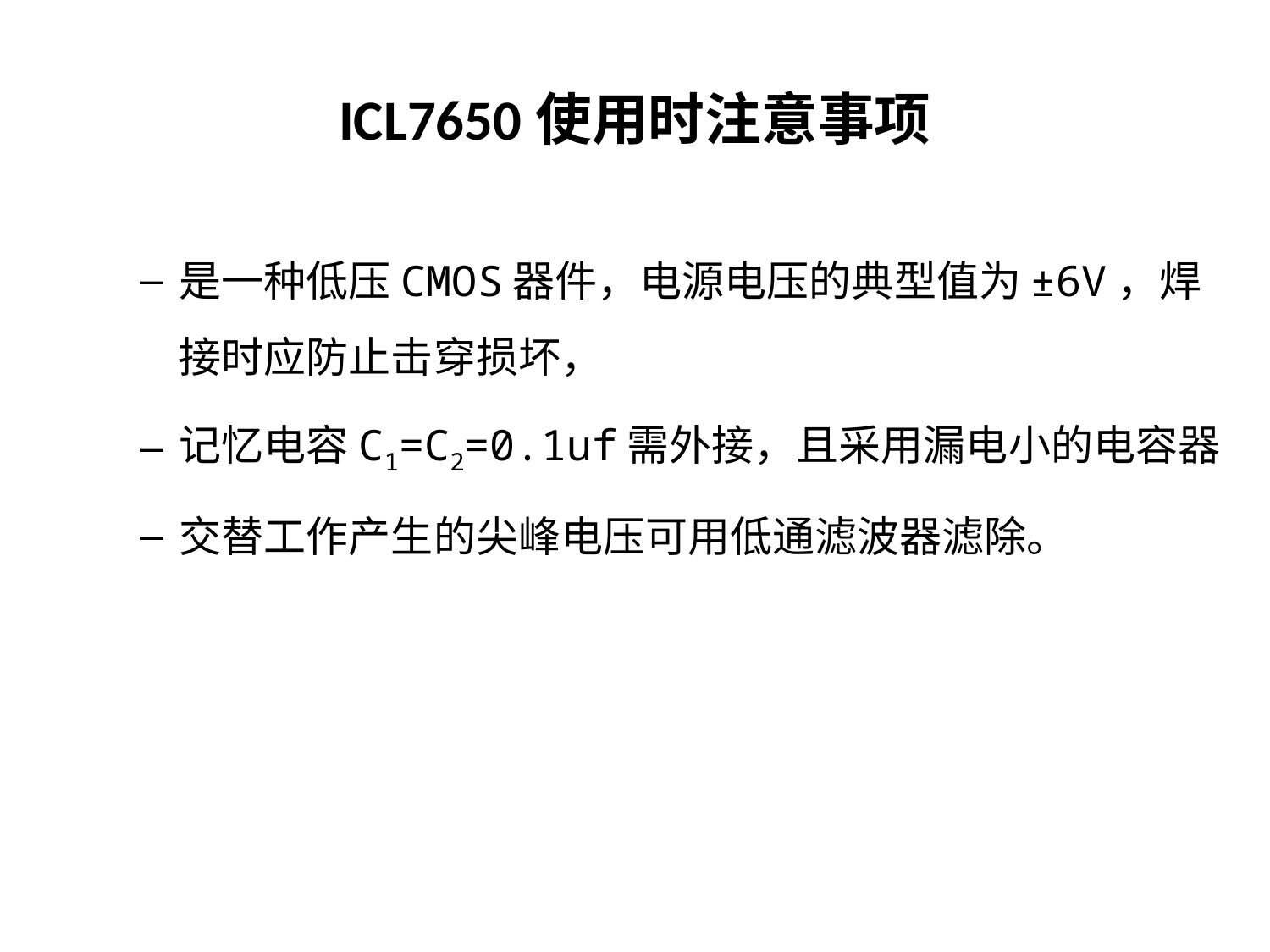

# ICL7650使用时注意事项
是一种低压CMOS器件，电源电压的典型值为±6V，焊接时应防止击穿损坏，
记忆电容C1=C2=0.1uf需外接，且采用漏电小的电容器
交替工作产生的尖峰电压可用低通滤波器滤除。